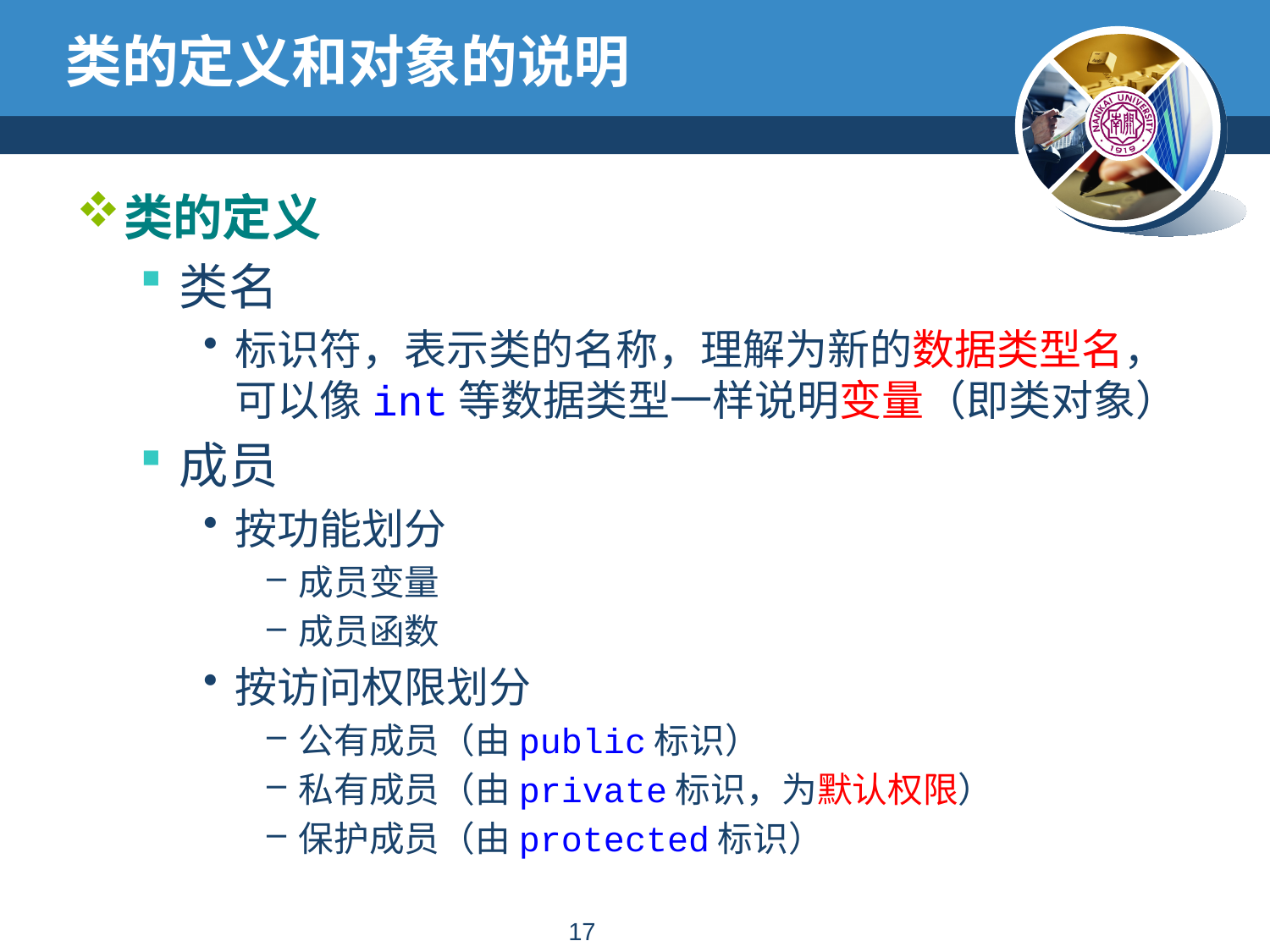

# 类的定义和对象的说明
类的定义
类名
标识符，表示类的名称，理解为新的数据类型名，可以像int等数据类型一样说明变量（即类对象）
成员
按功能划分
成员变量
成员函数
按访问权限划分
公有成员（由public标识）
私有成员（由private标识，为默认权限）
保护成员（由protected标识）
17